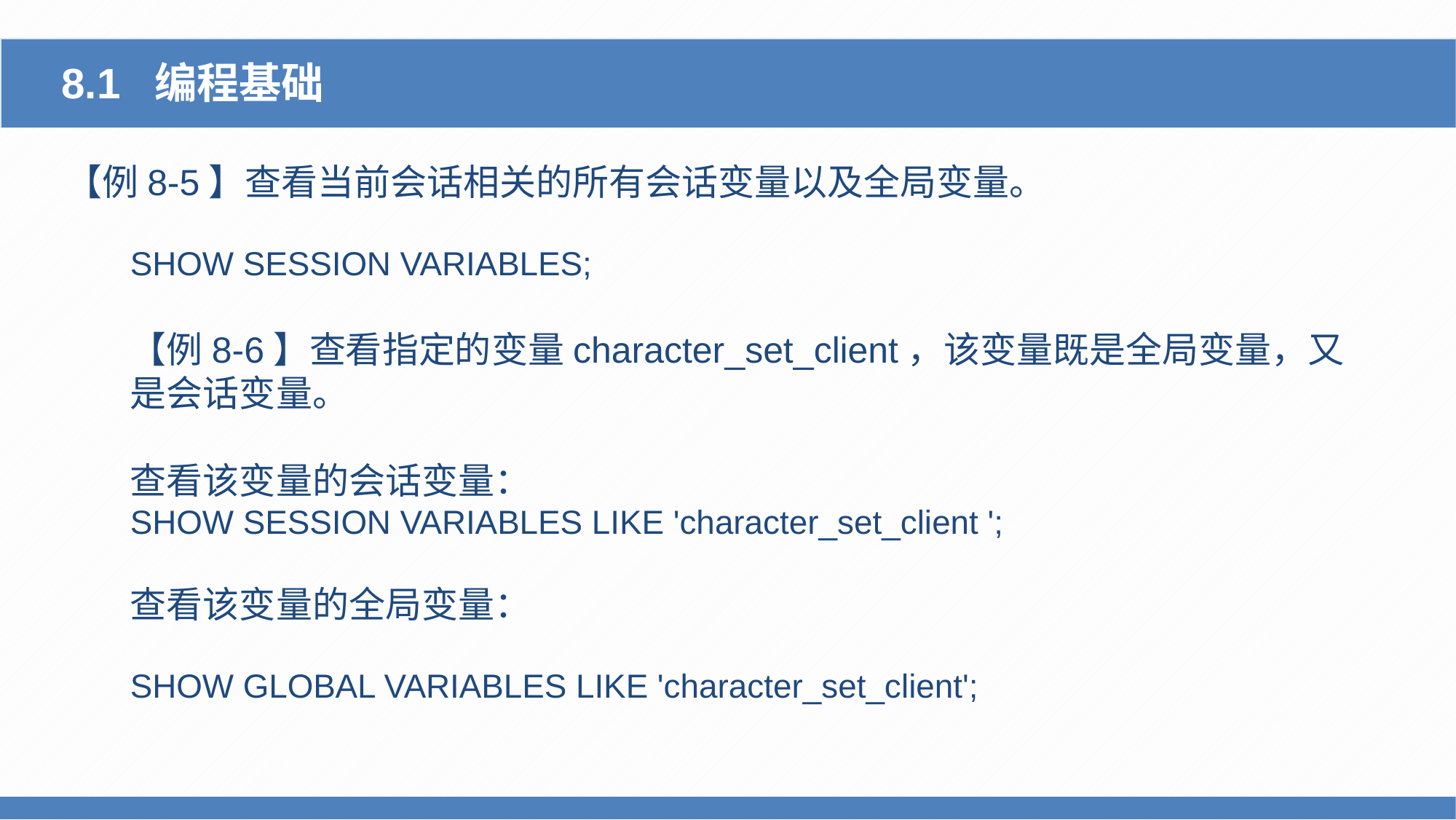

8.1  编程基础
【例8-5】查看当前会话相关的所有会话变量以及全局变量。

SHOW SESSION VARIABLES;

【例8-6】查看指定的变量character_set_client，该变量既是全局变量，又是会话变量。

查看该变量的会话变量：
SHOW SESSION VARIABLES LIKE 'character_set_client ';

查看该变量的全局变量：

SHOW GLOBAL VARIABLES LIKE 'character_set_client';